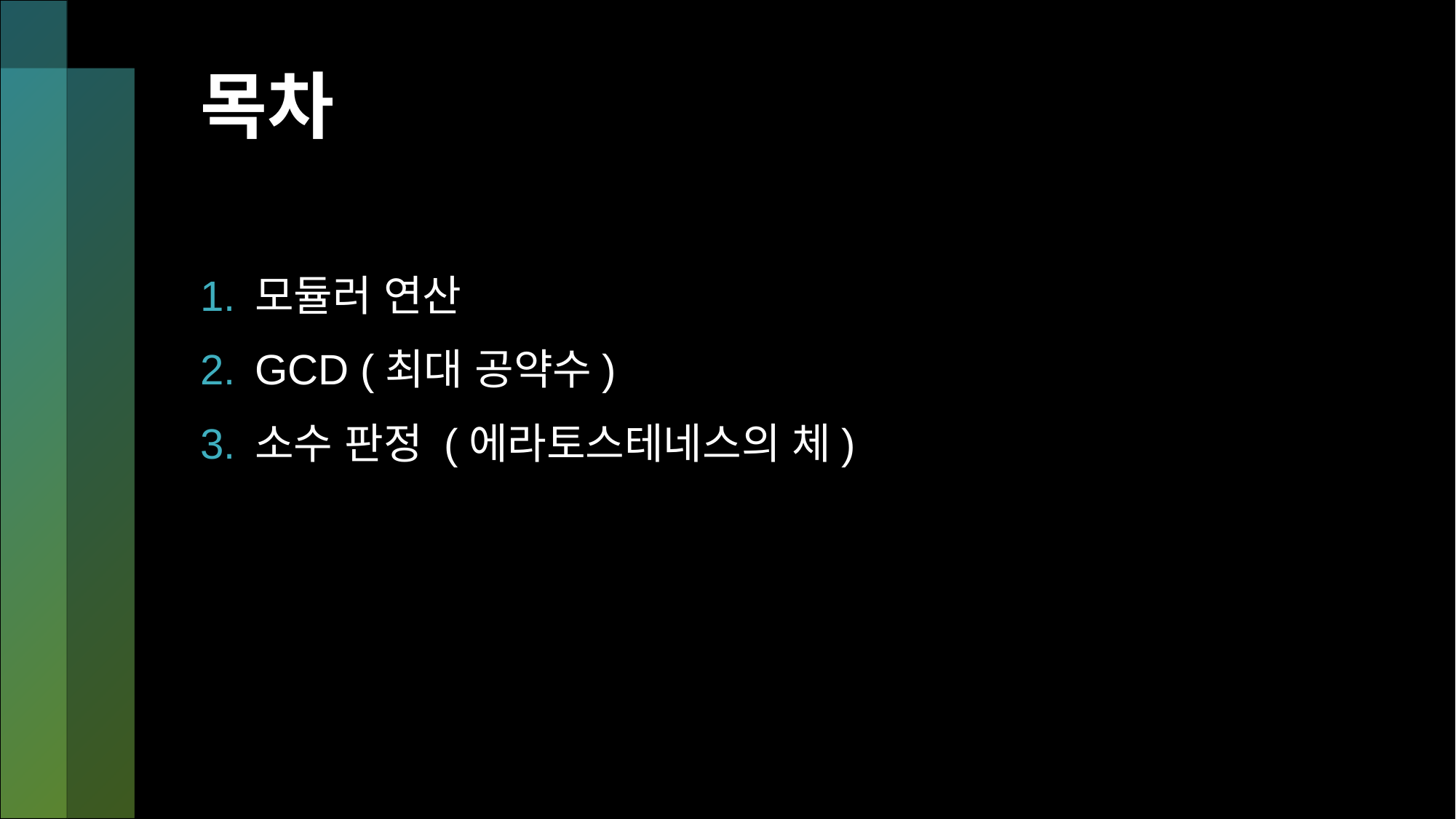

# 목차
모듈러 연산
GCD (최대 공약수)
소수 판정 (에라토스테네스의 체)